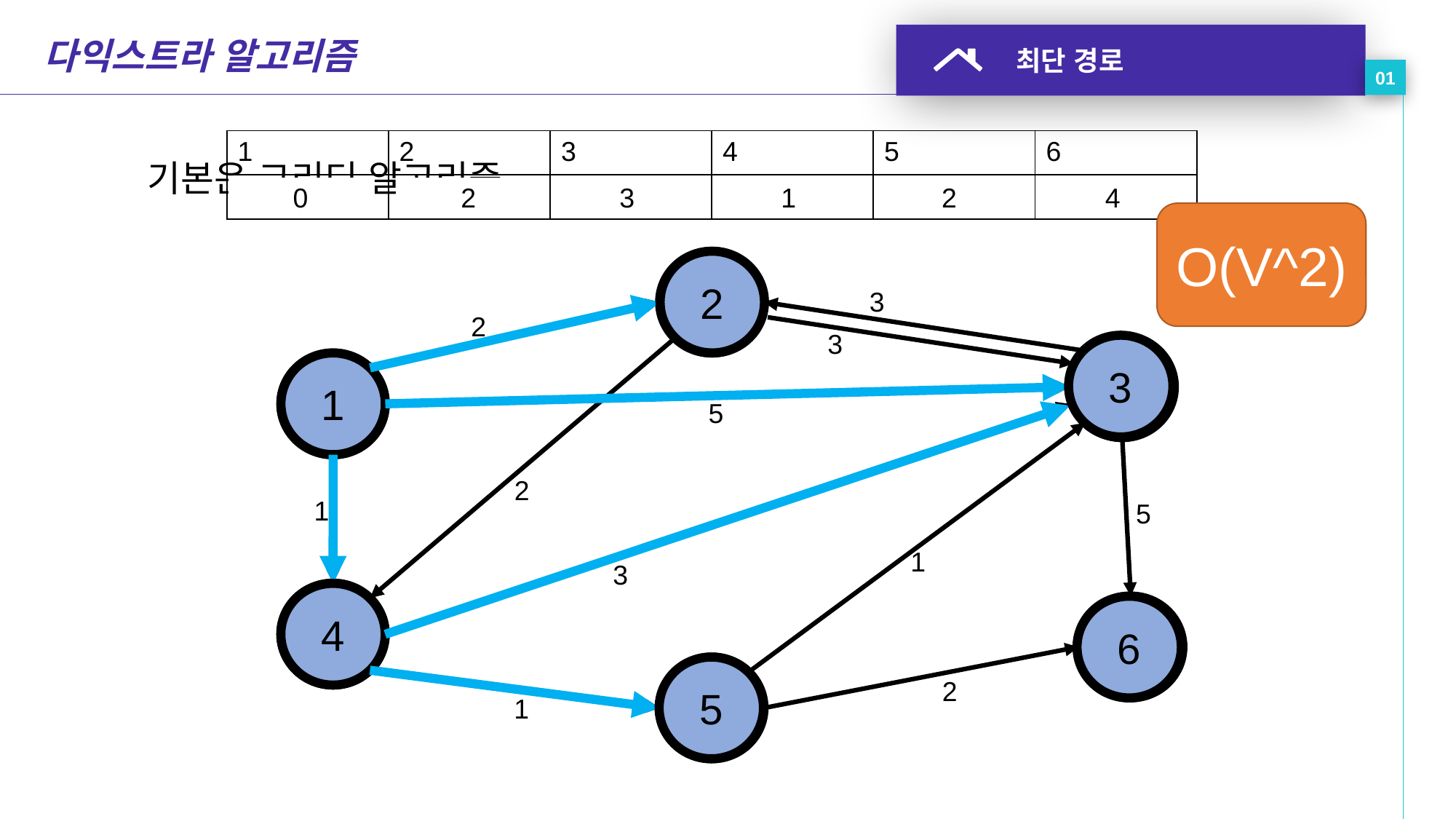

최단 경로

01
다익스트라 알고리즘
| 1 | 2 | 3 | 4 | 5 | 6 |
| --- | --- | --- | --- | --- | --- |
| 무한 | 무한 | 무한 | 무한 | 무한 | 무한 |
기본은 그리디 알고리즘
0
2
5
4
3
1
2
4
O(V^2)
2
2
3
2
3
3
1
5
2
1
5
1
3
4
6
5
2
1
3
1
4
6
5